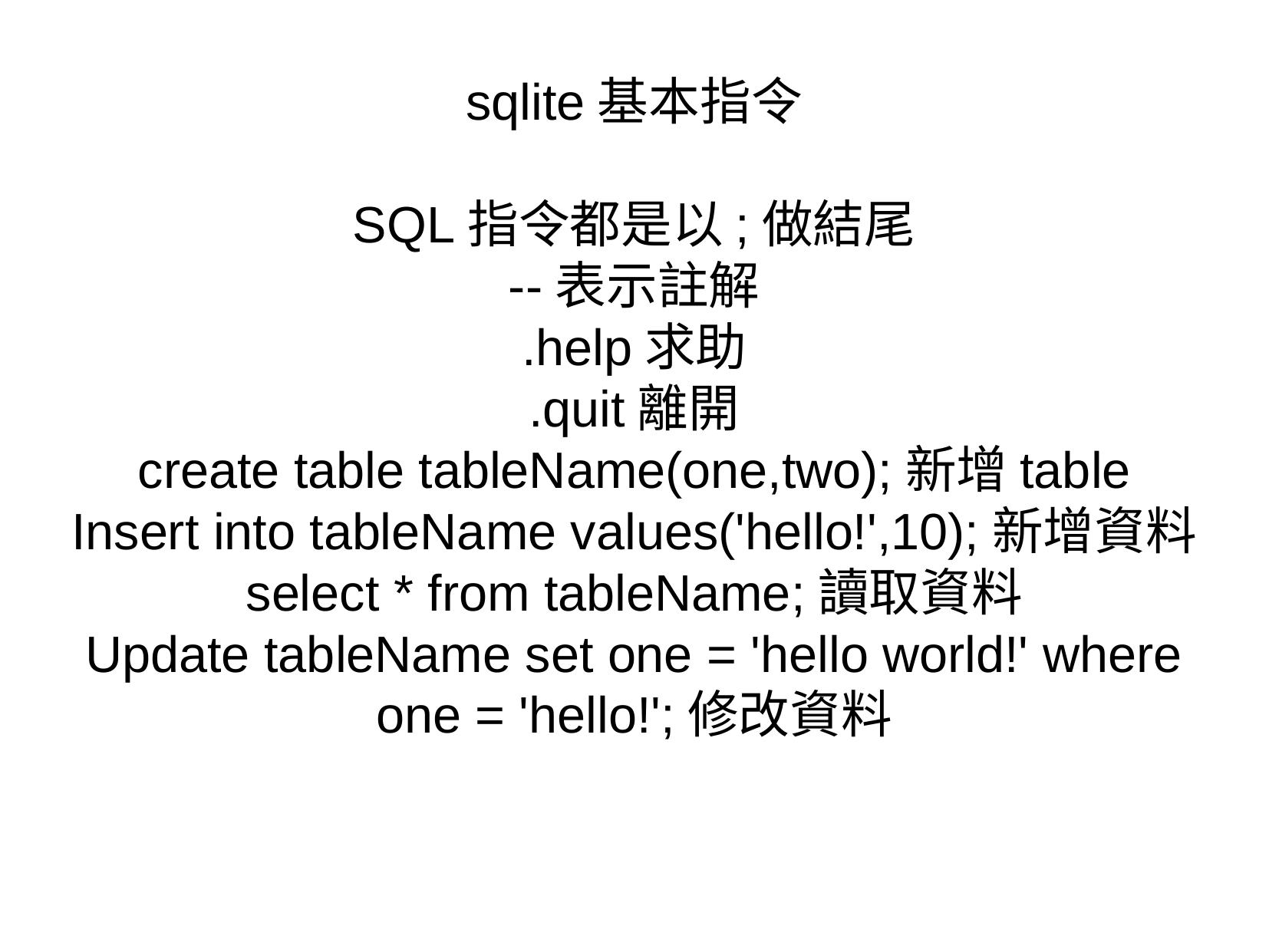

sqlite基本指令

SQL指令都是以;做結尾
--表示註解
.help求助
.quit離開
create table tableName(one,two);新增table
Insert into tableName values('hello!',10);新增資料
select * from tableName;讀取資料
Update tableName set one = 'hello world!' where one = 'hello!';修改資料